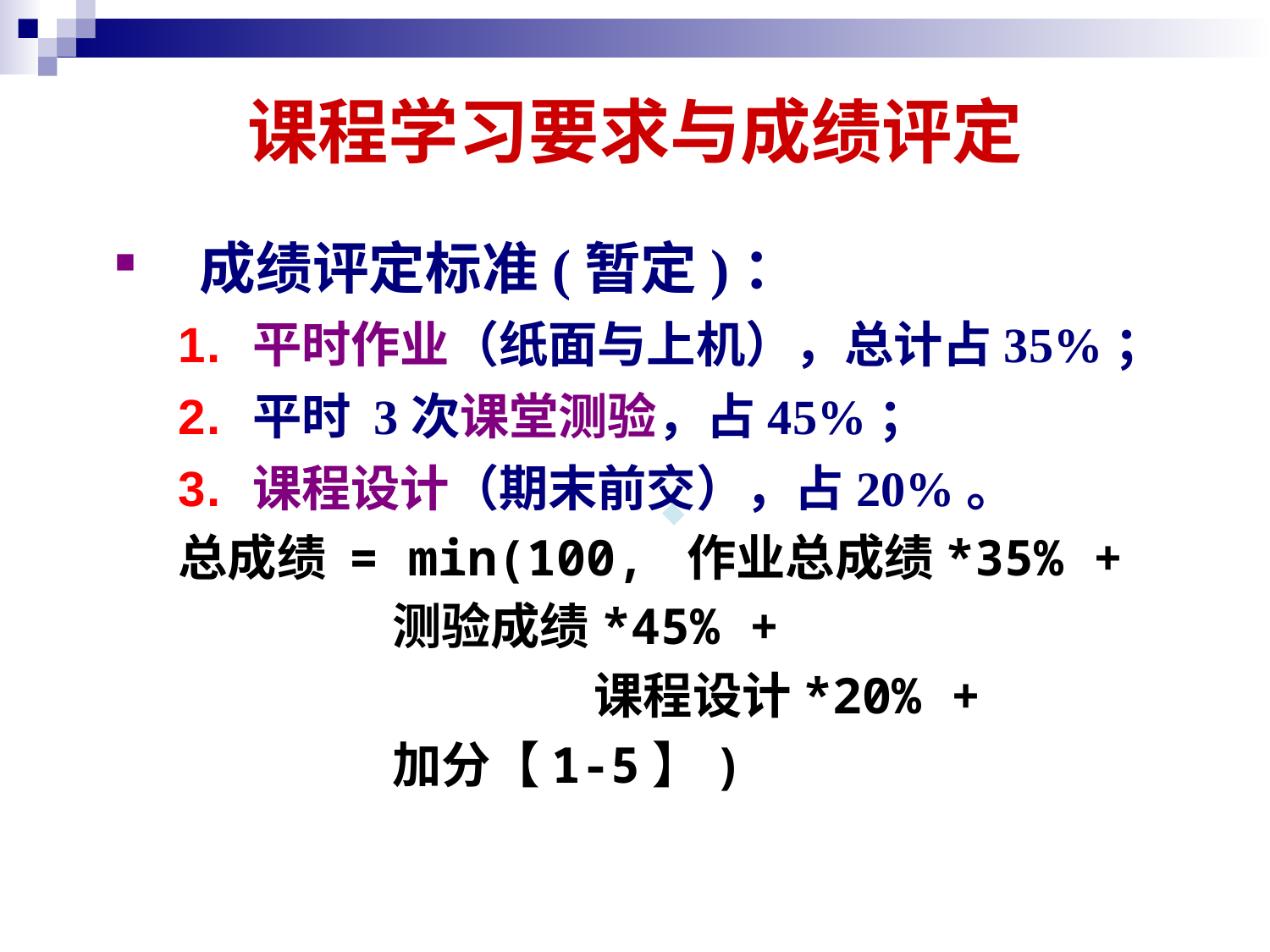

# 课程学习要求与成绩评定

成绩评定标准(暂定)：
平时作业（纸面与上机），总计占35%；
平时 3次课堂测验，占45%；
课程设计（期末前交），占20%。
总成绩 = min(100, 作业总成绩*35% +
                  测验成绩*45% +
                                    课程设计*20% +
                  加分【1-5】)
.